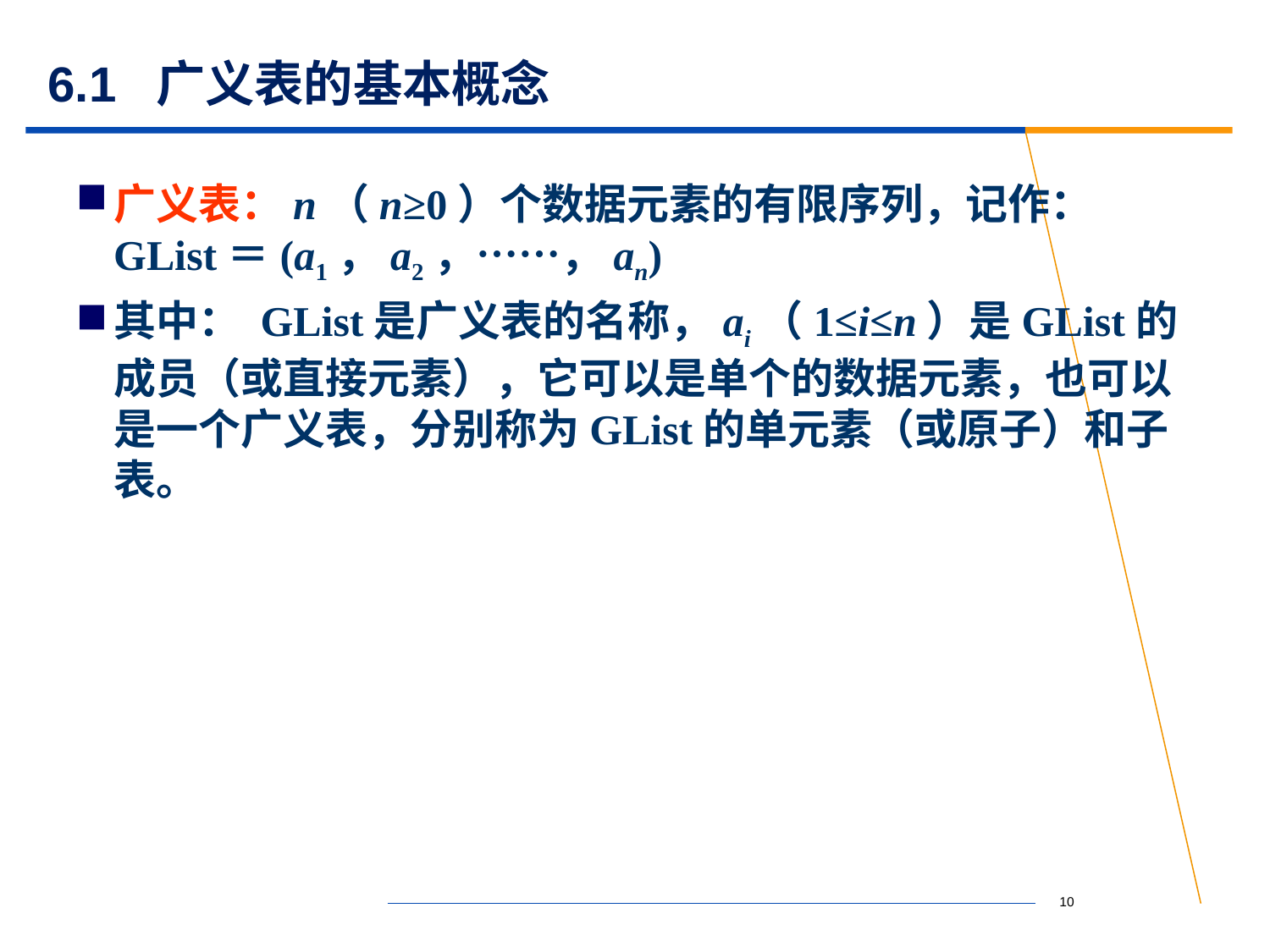

# 6.1  广义表的基本概念
广义表：n（n≥0）个数据元素的有限序列，记作：GList＝(a1，a2，……，an)
其中： GList是广义表的名称，ai（1≤i≤n）是GList的成员（或直接元素），它可以是单个的数据元素，也可以是一个广义表，分别称为GList的单元素（或原子）和子表。